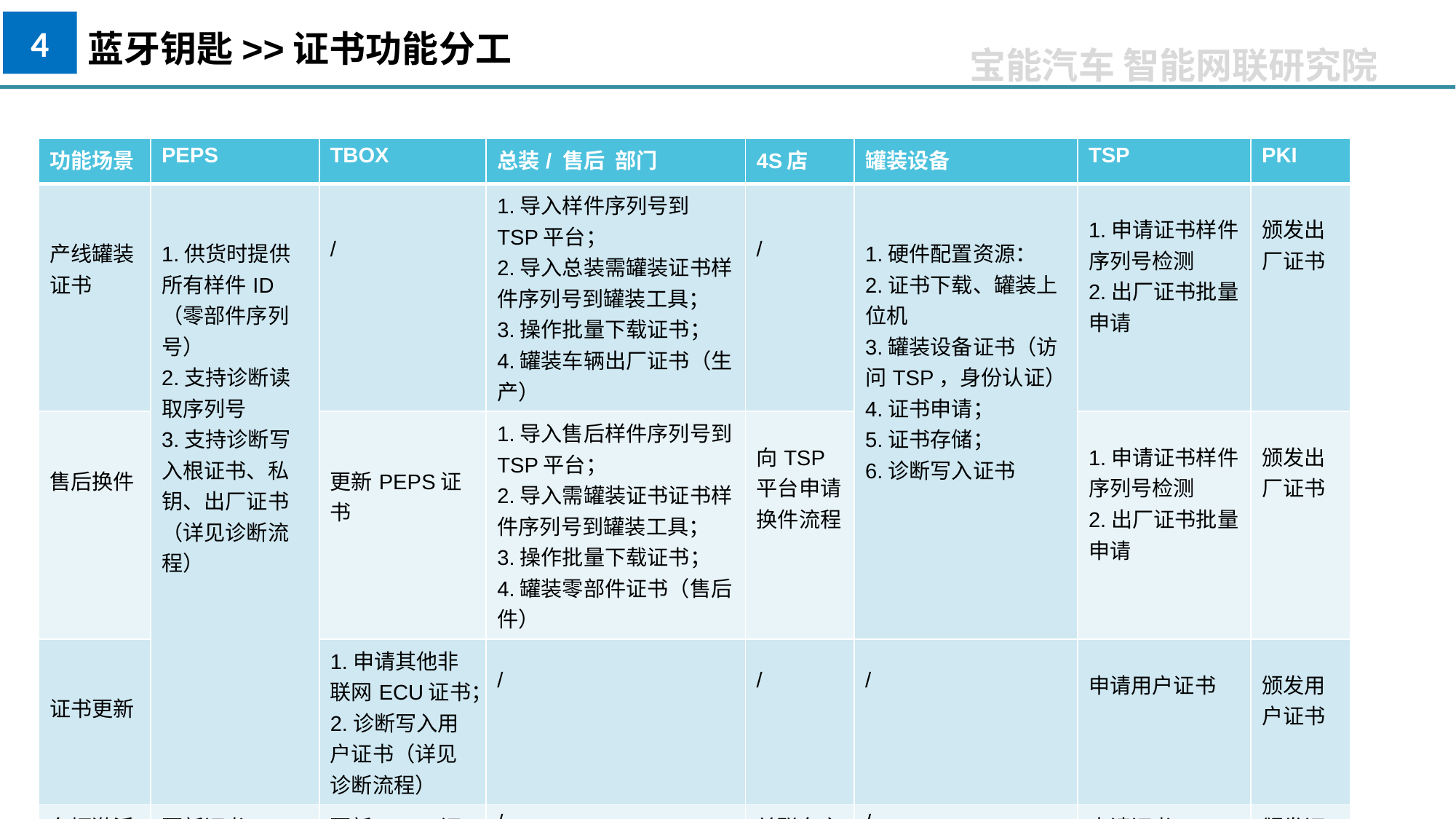

4
蓝牙钥匙>>证书功能分工
| 功能场景 | PEPS | TBOX | 总装/ 售后 部门 | 4S店 | 罐装设备 | TSP | PKI |
| --- | --- | --- | --- | --- | --- | --- | --- |
| 产线罐装证书 | 1.供货时提供所有样件ID（零部件序列号） 2.支持诊断读取序列号 3.支持诊断写入根证书、私钥、出厂证书（详见诊断流程） | / | 1.导入样件序列号到TSP平台； 2.导入总装需罐装证书样件序列号到罐装工具； 3.操作批量下载证书； 4.罐装车辆出厂证书（生产） | / | 1.硬件配置资源： 2.证书下载、罐装上位机 3.罐装设备证书（访问TSP，身份认证） 4.证书申请； 5.证书存储； 6.诊断写入证书 | 1.申请证书样件序列号检测 2.出厂证书批量申请 | 颁发出厂证书 |
| 售后换件 |  | 更新PEPS证书 | 1.导入售后样件序列号到TSP平台； 2.导入需罐装证书证书样件序列号到罐装工具； 3.操作批量下载证书； 4.罐装零部件证书（售后件） | 向TSP平台申请换件流程 |  | 1.申请证书样件序列号检测 2.出厂证书批量申请 | 颁发出厂证书 |
| 证书更新 |  | 1.申请其他非联网ECU证书； 2.诊断写入用户证书（详见诊断流程） | / | / | / | 申请用户证书 | 颁发用户证书 |
| 车辆激活 | 更新证书 | 更新PEPS证书 | / | 关联车主、车辆信息 | / | 申请证书 | 颁发证书 |